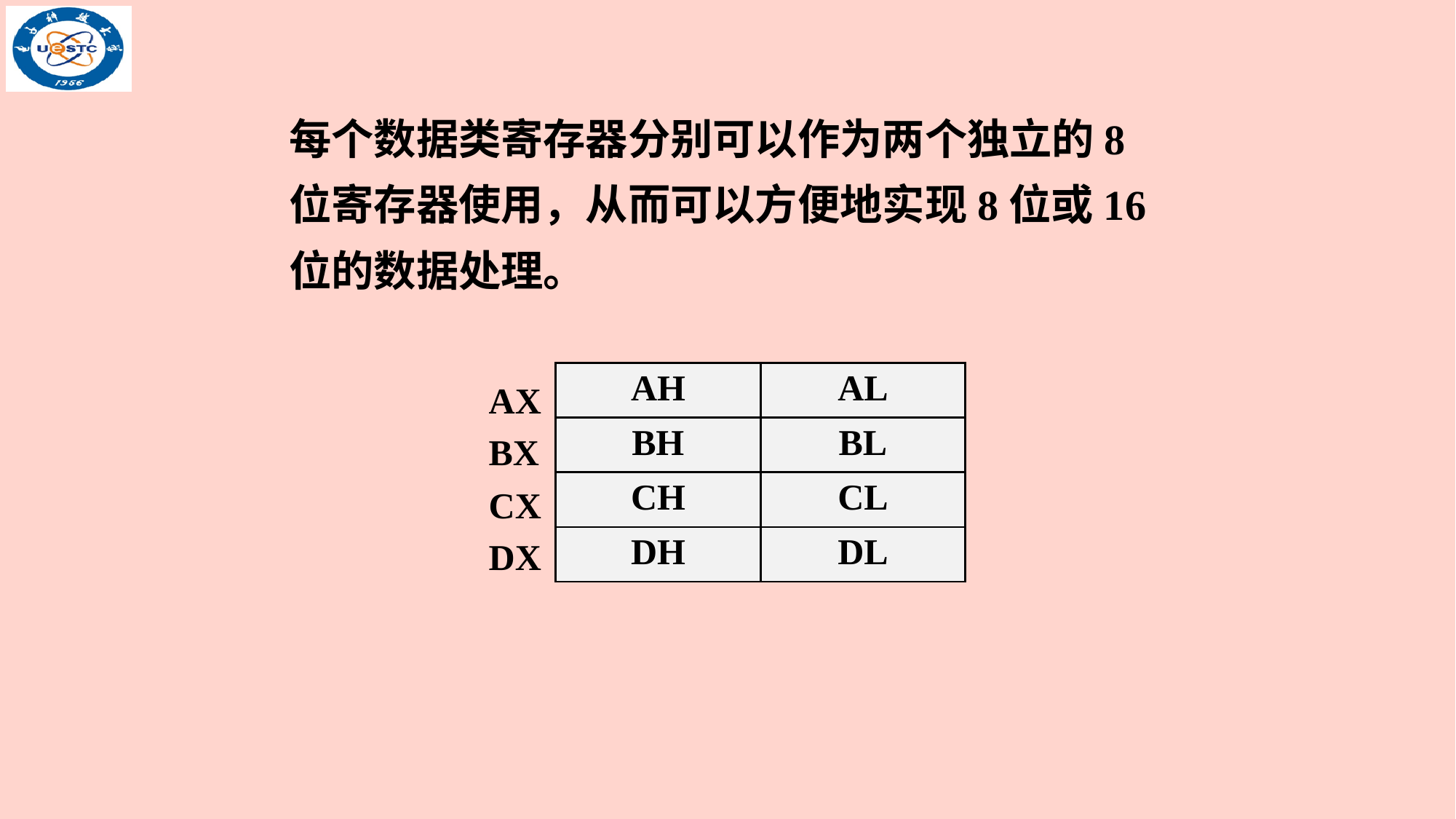

每个数据类寄存器分别可以作为两个独立的8位寄存器使用，从而可以方便地实现8位或16位的数据处理。
AX
BX
CX
DX
| AH | AL |
| --- | --- |
| BH | BL |
| CH | CL |
| DH | DL |